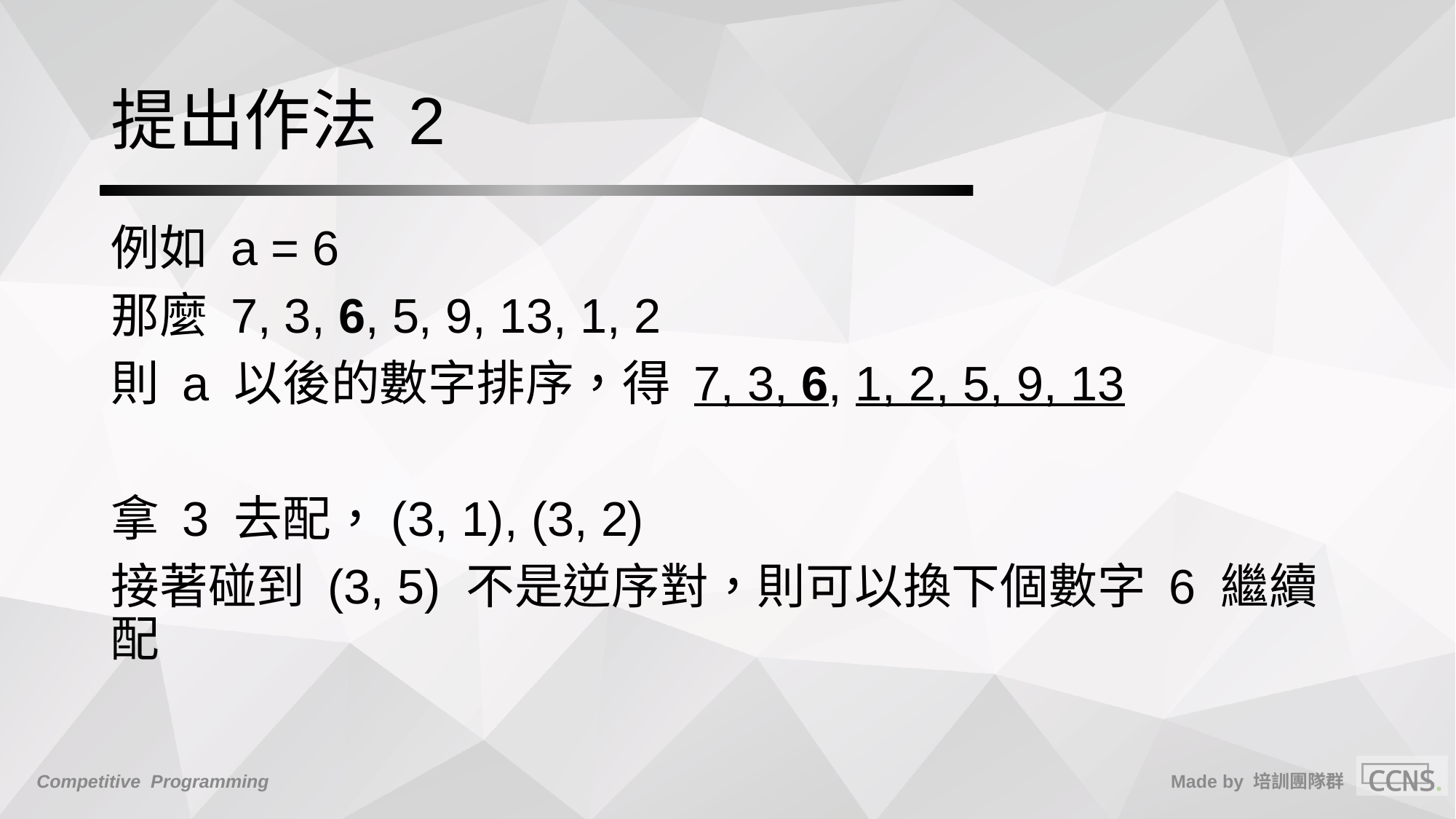

# 提出作法 2
例如 a = 6
那麼 7, 3, 6, 5, 9, 13, 1, 2
則 a 以後的數字排序，得 7, 3, 6, 1, 2, 5, 9, 13

拿 3 去配，(3, 1), (3, 2)
接著碰到 (3, 5) 不是逆序對，則可以換下個數字 6 繼續配